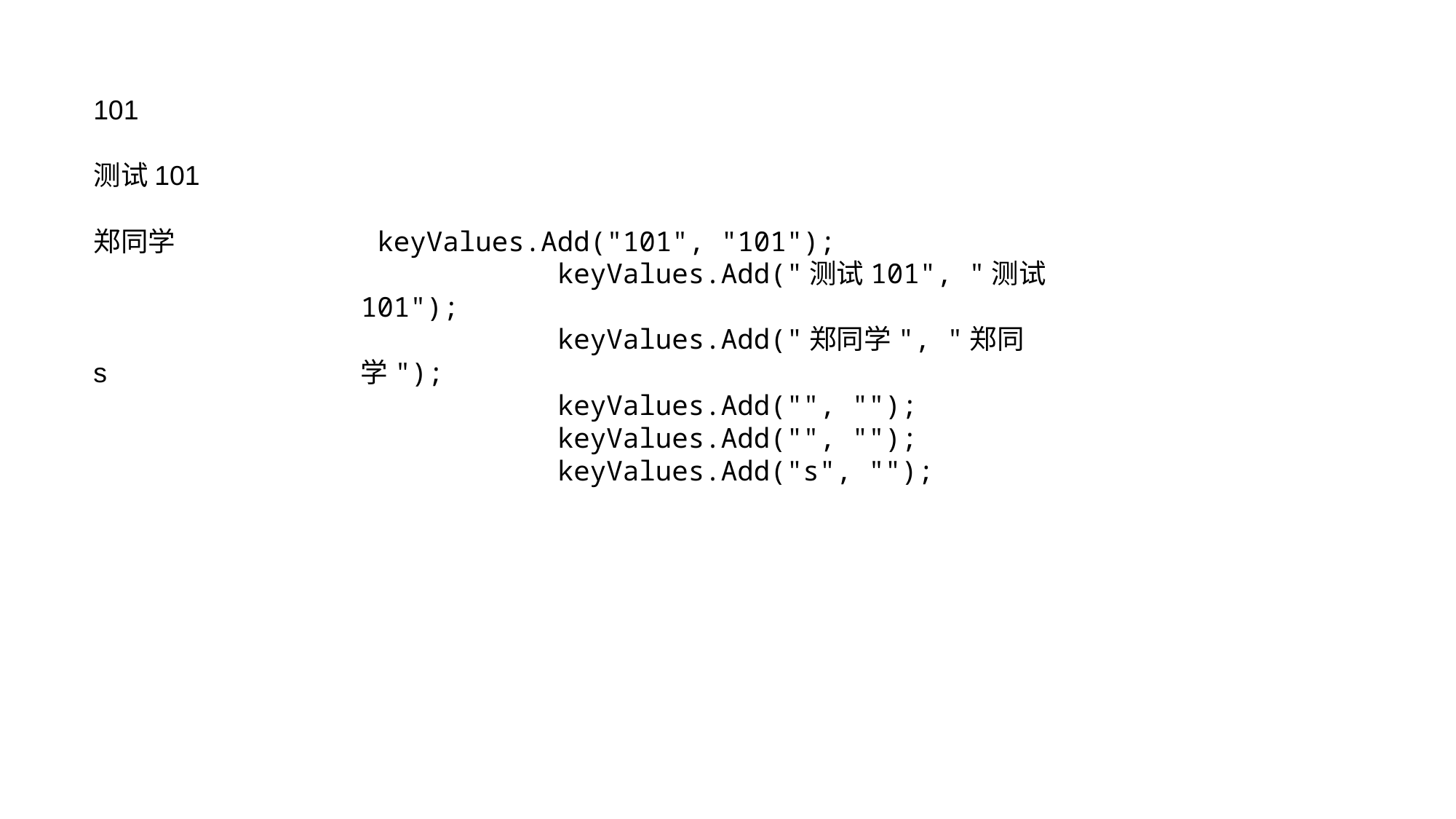

101
测试101
郑同学
 keyValues.Add("101", "101");
            keyValues.Add("测试101", "测试101");
            keyValues.Add("郑同学", "郑同学");
            keyValues.Add("", "");
            keyValues.Add("", "");
            keyValues.Add("s", "");

s